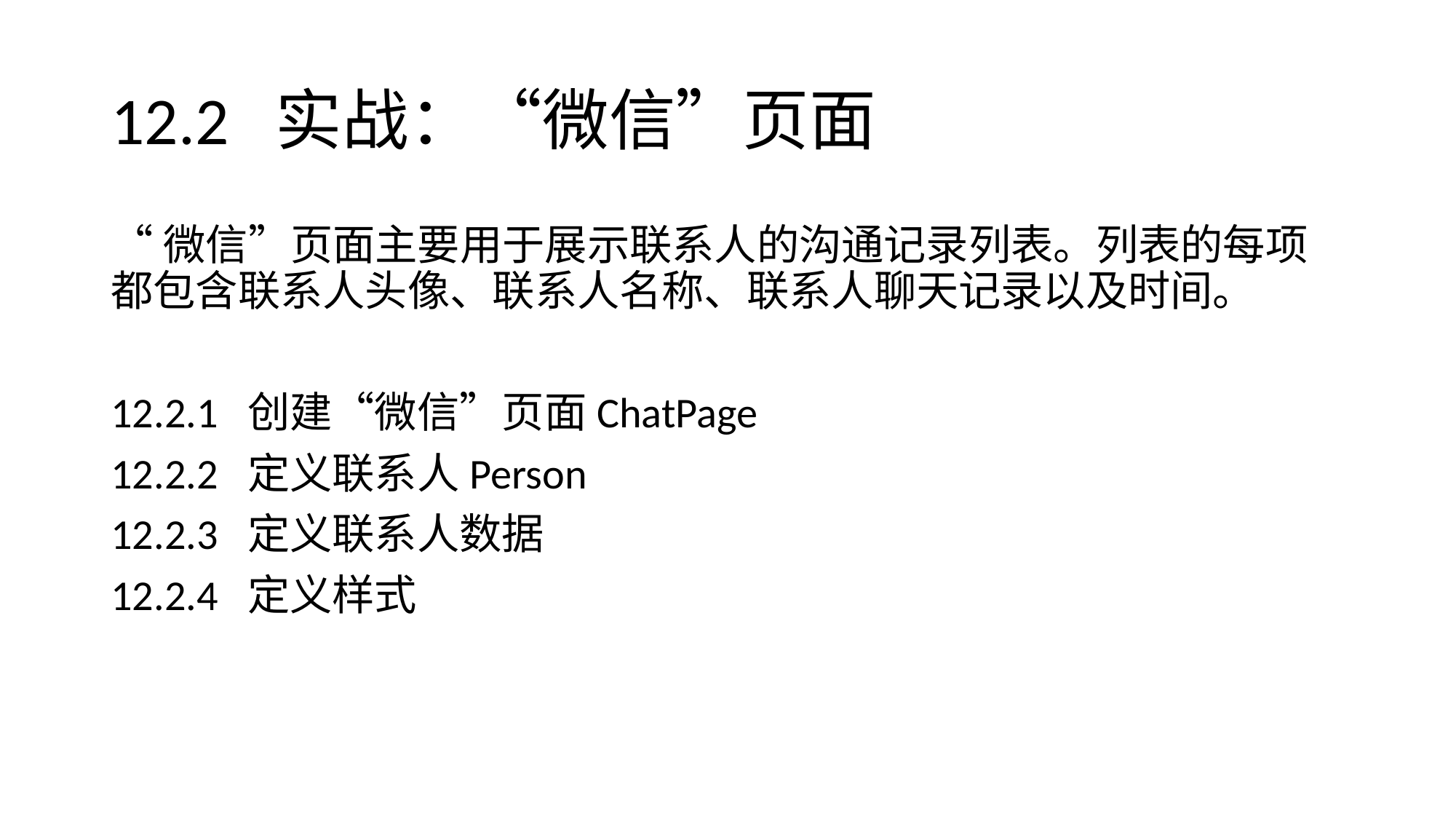

# 12.2  实战：“微信”页面
“微信”页面主要用于展示联系人的沟通记录列表。列表的每项都包含联系人头像、联系人名称、联系人聊天记录以及时间。

12.2.1  创建“微信”页面ChatPage
12.2.2  定义联系人Person
12.2.3  定义联系人数据
12.2.4  定义样式